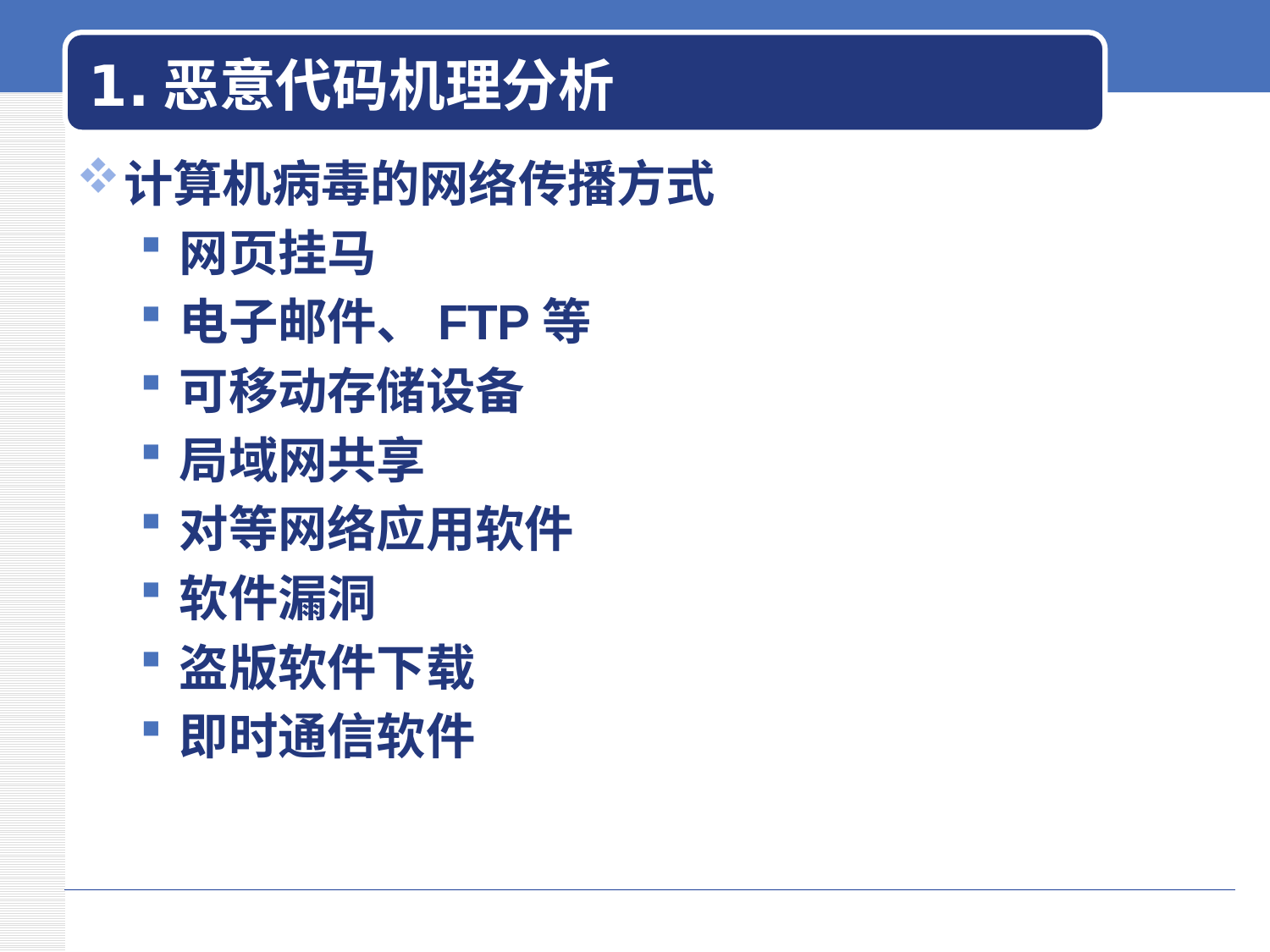

# 1.恶意代码机理分析
计算机病毒的网络传播方式
网页挂马
电子邮件、FTP等
可移动存储设备
局域网共享
对等网络应用软件
软件漏洞
盗版软件下载
即时通信软件